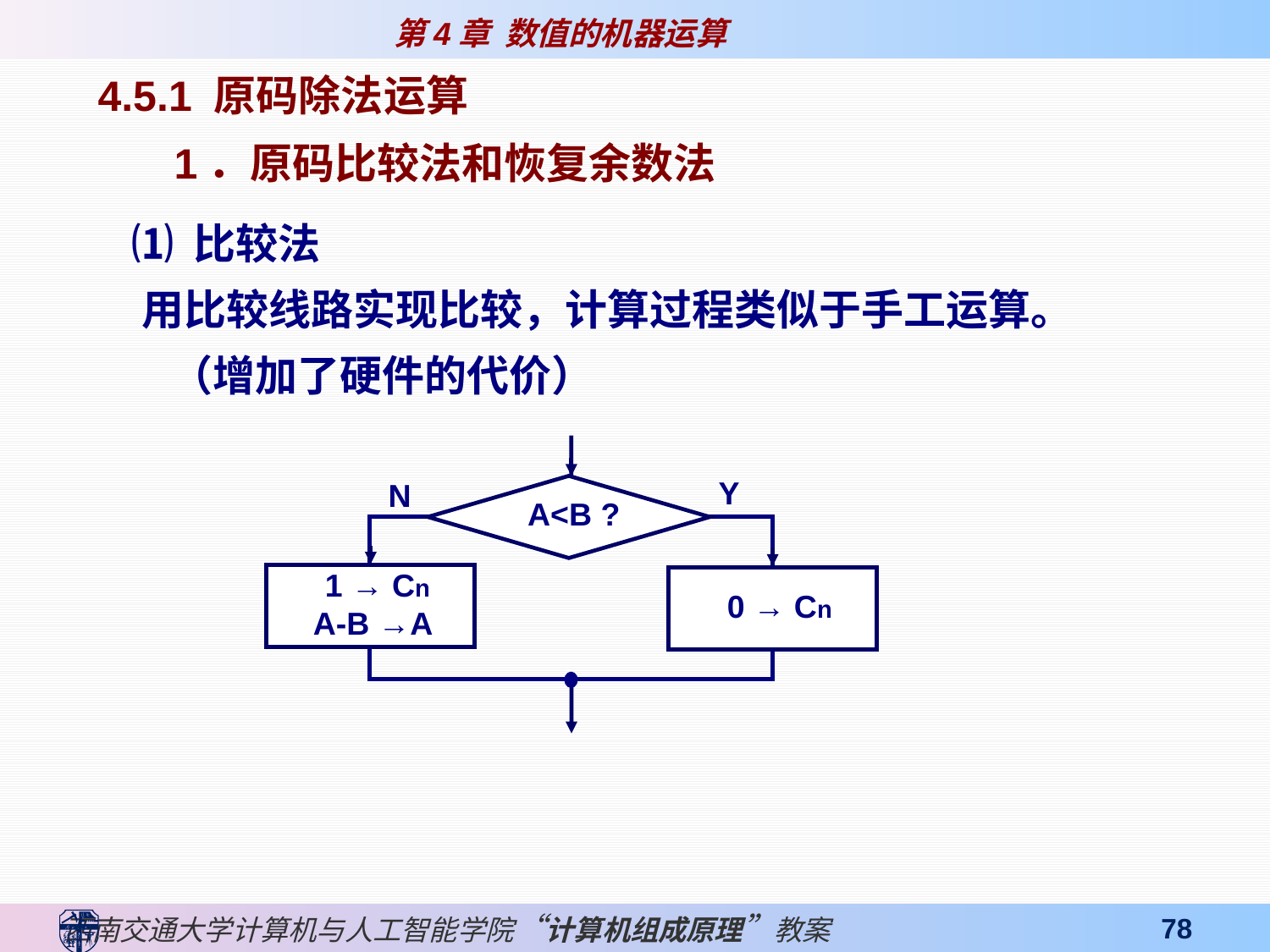

4.5.1 原码除法运算
1．原码比较法和恢复余数法
    ⑴ 比较法
    用比较线路实现比较，计算过程类似于手工运算。
       （增加了硬件的代价）

A<B ?
Y
N

 1 → Cn
A-B →A

 0 → Cn